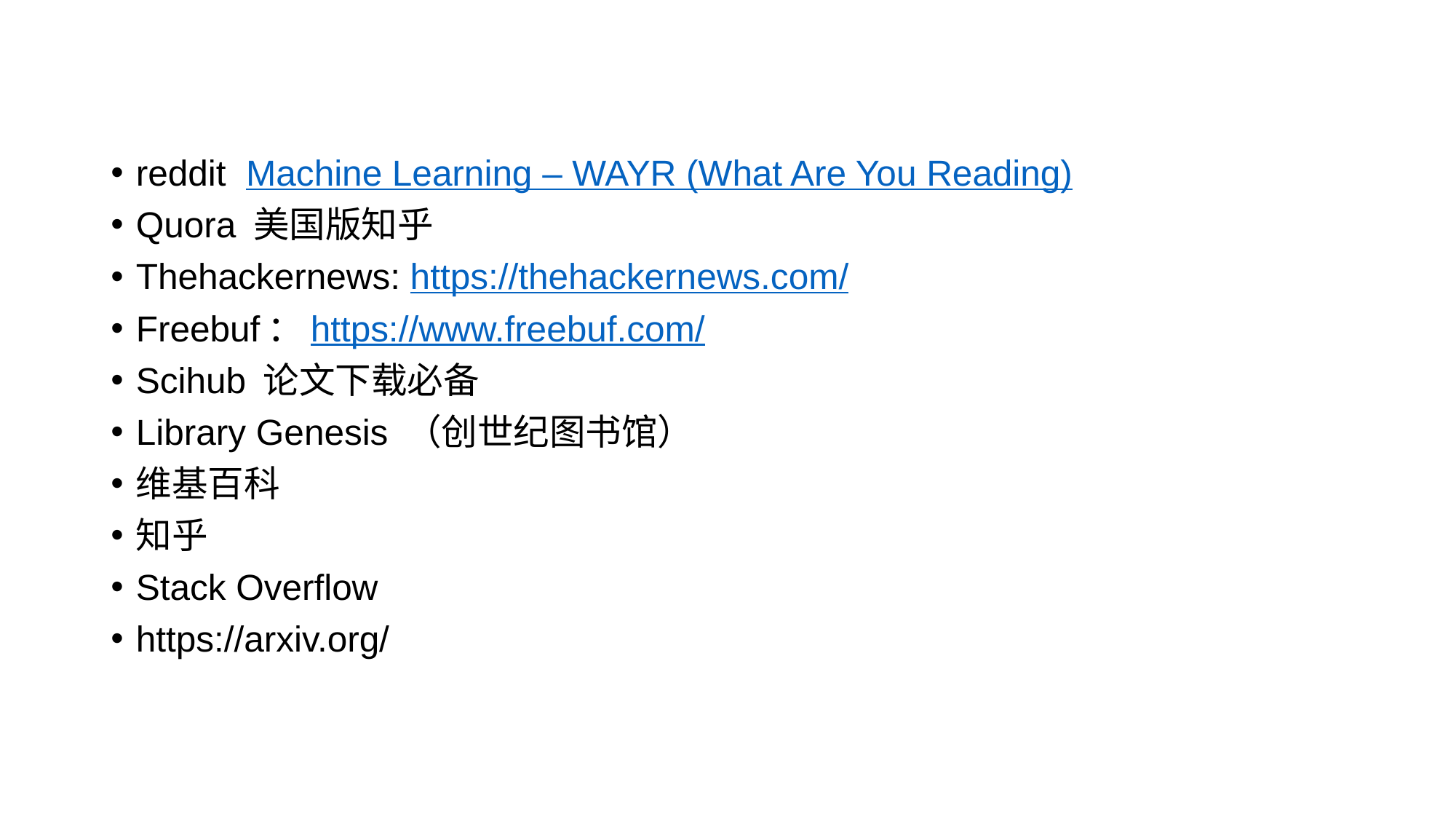

reddit  Machine Learning – WAYR (What Are You Reading)
Quora 美国版知乎
Thehackernews: https://thehackernews.com/
Freebuf：https://www.freebuf.com/
Scihub 论文下载必备
Library Genesis （创世纪图书馆）
维基百科
知乎
Stack Overflow
https://arxiv.org/